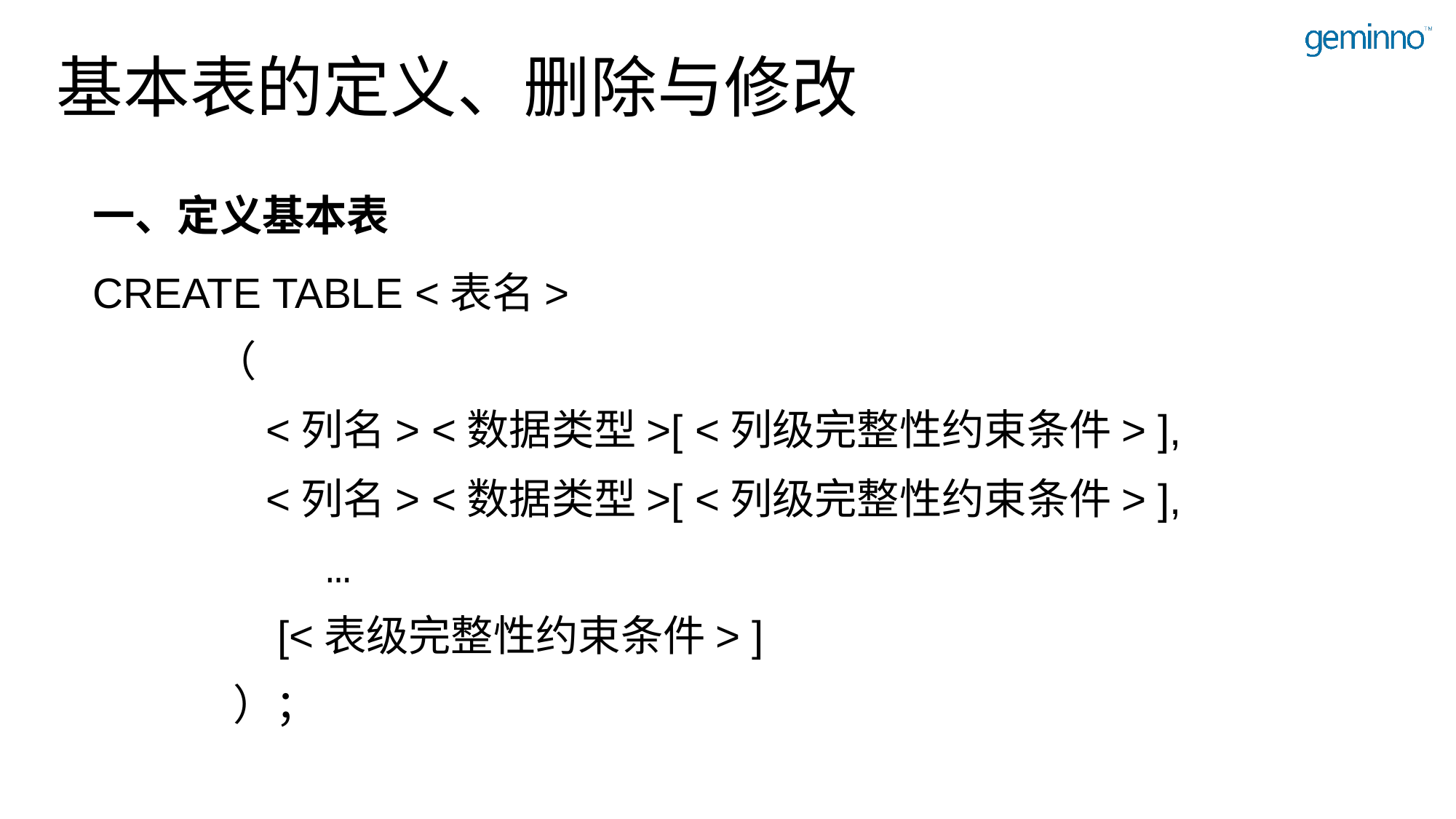

# 基本表的定义、删除与修改
一、定义基本表
CREATE TABLE <表名>
      （
          <列名> <数据类型>[ <列级完整性约束条件> ],
          <列名> <数据类型>[ <列级完整性约束条件> ],
       …
           [<表级完整性约束条件> ]
        ）；